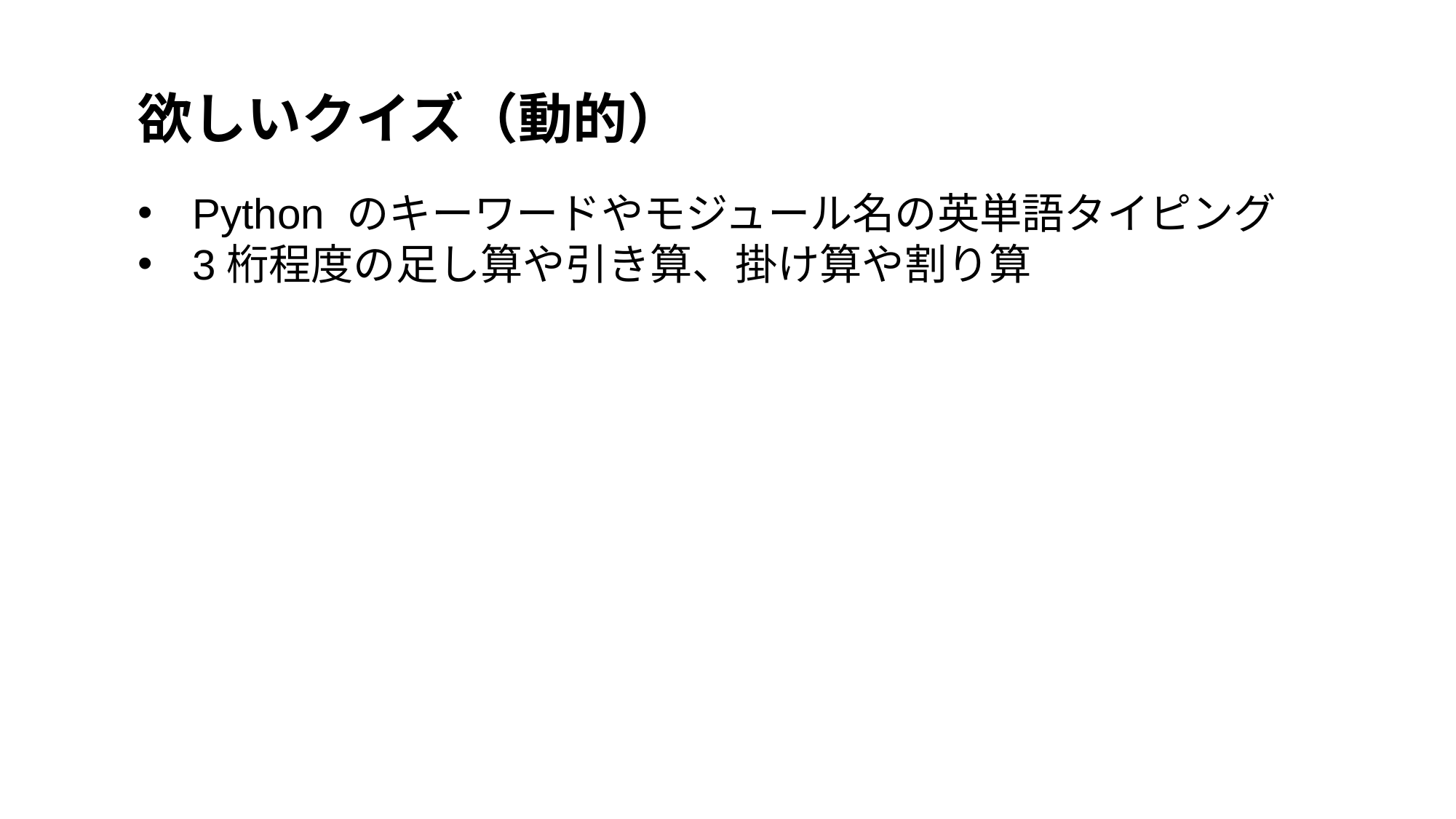

欲しいクイズ（動的）
Python のキーワードやモジュール名の英単語タイピング
3桁程度の足し算や引き算、掛け算や割り算